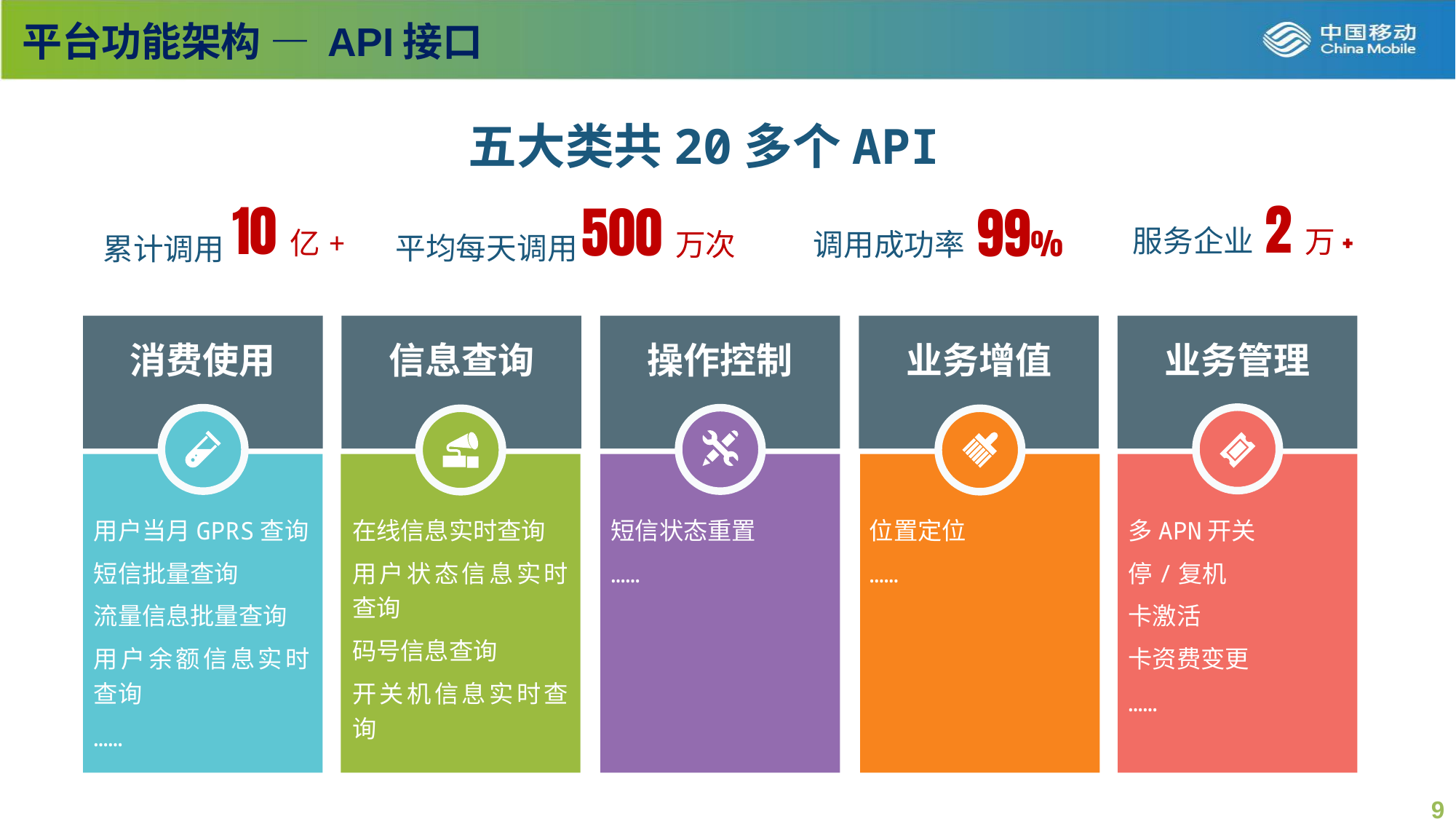

# 平台功能架构 — API接口
五大类共20多个API
2万+
10亿+
500万次
99%
服务企业
调用成功率
平均每天调用
累计调用

消费使用

用户当月GPRS查询
短信批量查询
流量信息批量查询
用户余额信息实时查询
……

信息查询

在线信息实时查询
用户状态信息实时查询
码号信息查询
开关机信息实时查询

操作控制

短信状态重置
……

业务增值

位置定位
……

业务管理

多APN开关
停/复机
卡激活
卡资费变更
……